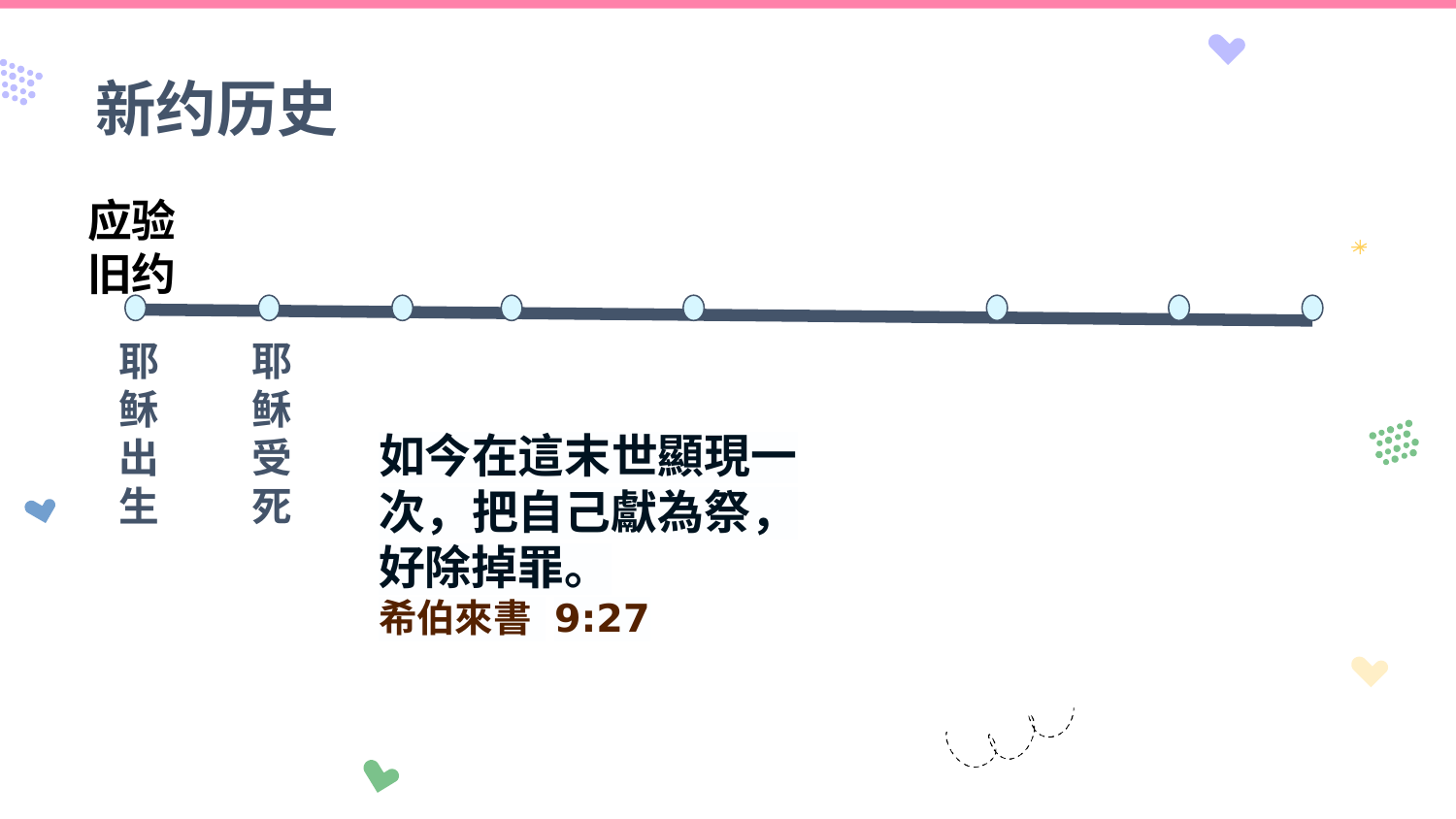

# 新约历史

应验
旧约

耶稣出生
耶稣受死

如今在這末世顯現一次，把自己獻為祭，好除掉罪。
希伯來書 9:27